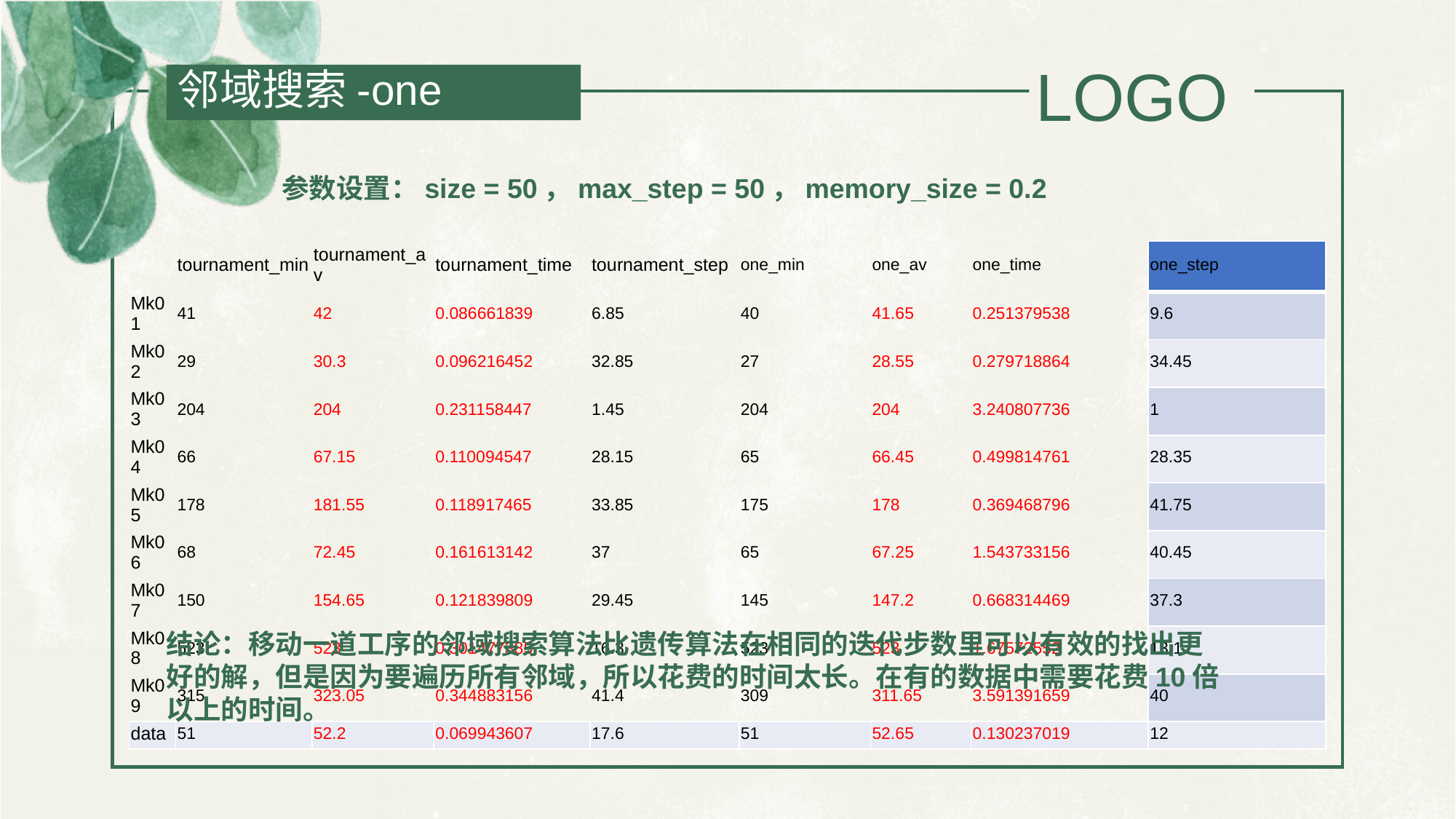

邻域搜索-one
参数设置：size = 50，max_step = 50，memory_size = 0.2
|  | tournament\_min | tournament\_av | tournament\_time | tournament\_step | one\_min | one\_av | one\_time | one\_step |
| --- | --- | --- | --- | --- | --- | --- | --- | --- |
| Mk01 | 41 | 42 | 0.086661839 | 6.85 | 40 | 41.65 | 0.251379538 | 9.6 |
| Mk02 | 29 | 30.3 | 0.096216452 | 32.85 | 27 | 28.55 | 0.279718864 | 34.45 |
| Mk03 | 204 | 204 | 0.231158447 | 1.45 | 204 | 204 | 3.240807736 | 1 |
| Mk04 | 66 | 67.15 | 0.110094547 | 28.15 | 65 | 66.45 | 0.499814761 | 28.35 |
| Mk05 | 178 | 181.55 | 0.118917465 | 33.85 | 175 | 178 | 0.369468796 | 41.75 |
| Mk06 | 68 | 72.45 | 0.161613142 | 37 | 65 | 67.25 | 1.543733156 | 40.45 |
| Mk07 | 150 | 154.65 | 0.121839809 | 29.45 | 145 | 147.2 | 0.668314469 | 37.3 |
| Mk08 | 523 | 523 | 0.301477385 | 16.3 | 523 | 523 | 1.67572552 | 13.1 |
| Mk09 | 315 | 323.05 | 0.344883156 | 41.4 | 309 | 311.65 | 3.591391659 | 40 |
| data | 51 | 52.2 | 0.069943607 | 17.6 | 51 | 52.65 | 0.130237019 | 12 |
结论：移动一道工序的邻域搜索算法比遗传算法在相同的迭代步数里可以有效的找出更好的解，但是因为要遍历所有邻域，所以花费的时间太长。在有的数据中需要花费10倍以上的时间。